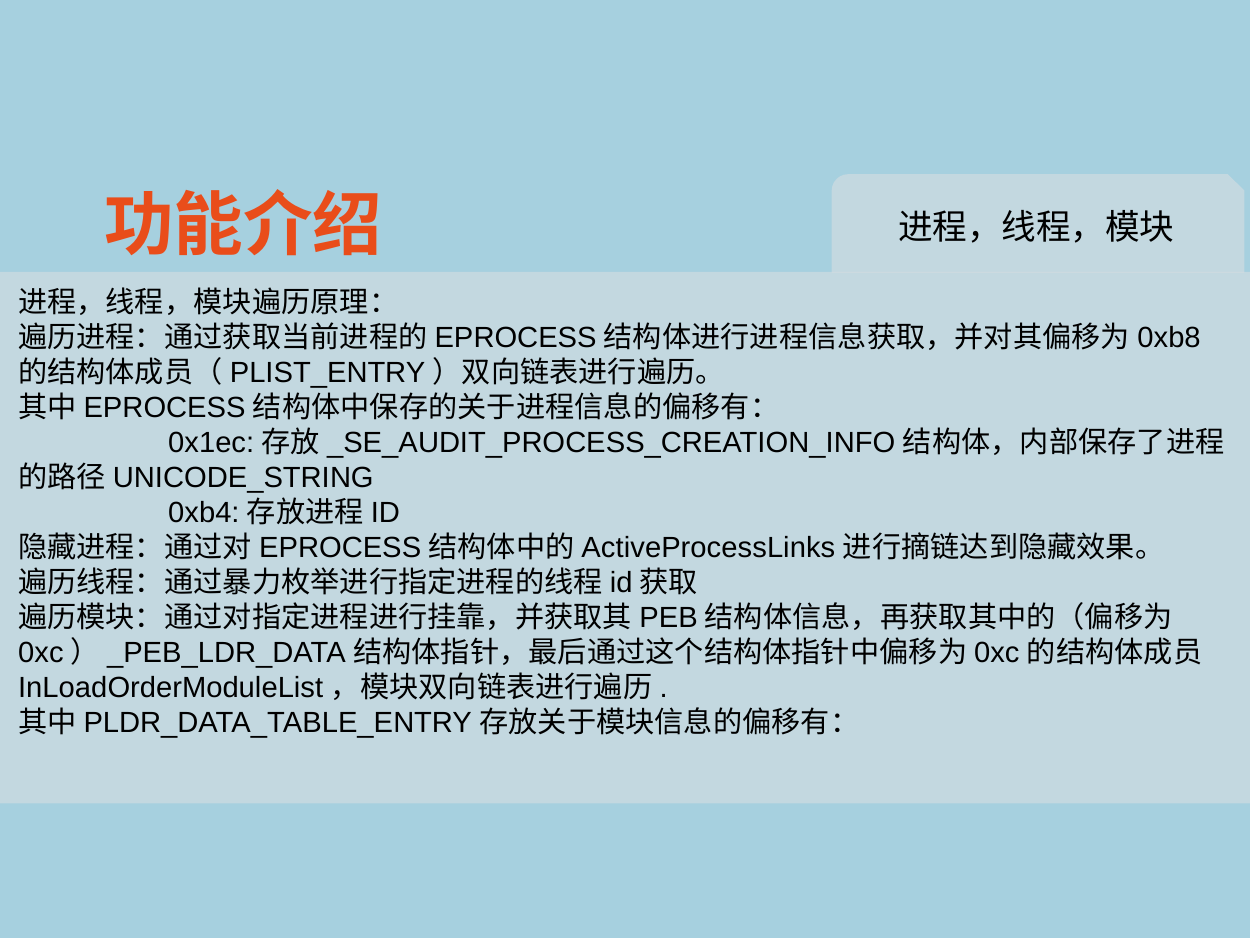

功能介绍
进程，线程，模块

进程，线程，模块遍历原理：
遍历进程：通过获取当前进程的EPROCESS结构体进行进程信息获取，并对其偏移为0xb8的结构体成员（PLIST_ENTRY）双向链表进行遍历。
其中EPROCESS结构体中保存的关于进程信息的偏移有：
	0x1ec:存放_SE_AUDIT_PROCESS_CREATION_INFO结构体，内部保存了进程的路径UNICODE_STRING
	0xb4:存放进程ID
隐藏进程：通过对EPROCESS结构体中的ActiveProcessLinks进行摘链达到隐藏效果。
遍历线程：通过暴力枚举进行指定进程的线程id获取
遍历模块：通过对指定进程进行挂靠，并获取其PEB结构体信息，再获取其中的（偏移为0xc）_PEB_LDR_DATA结构体指针，最后通过这个结构体指针中偏移为0xc的结构体成员InLoadOrderModuleList，模块双向链表进行遍历.
其中PLDR_DATA_TABLE_ENTRY存放关于模块信息的偏移有：